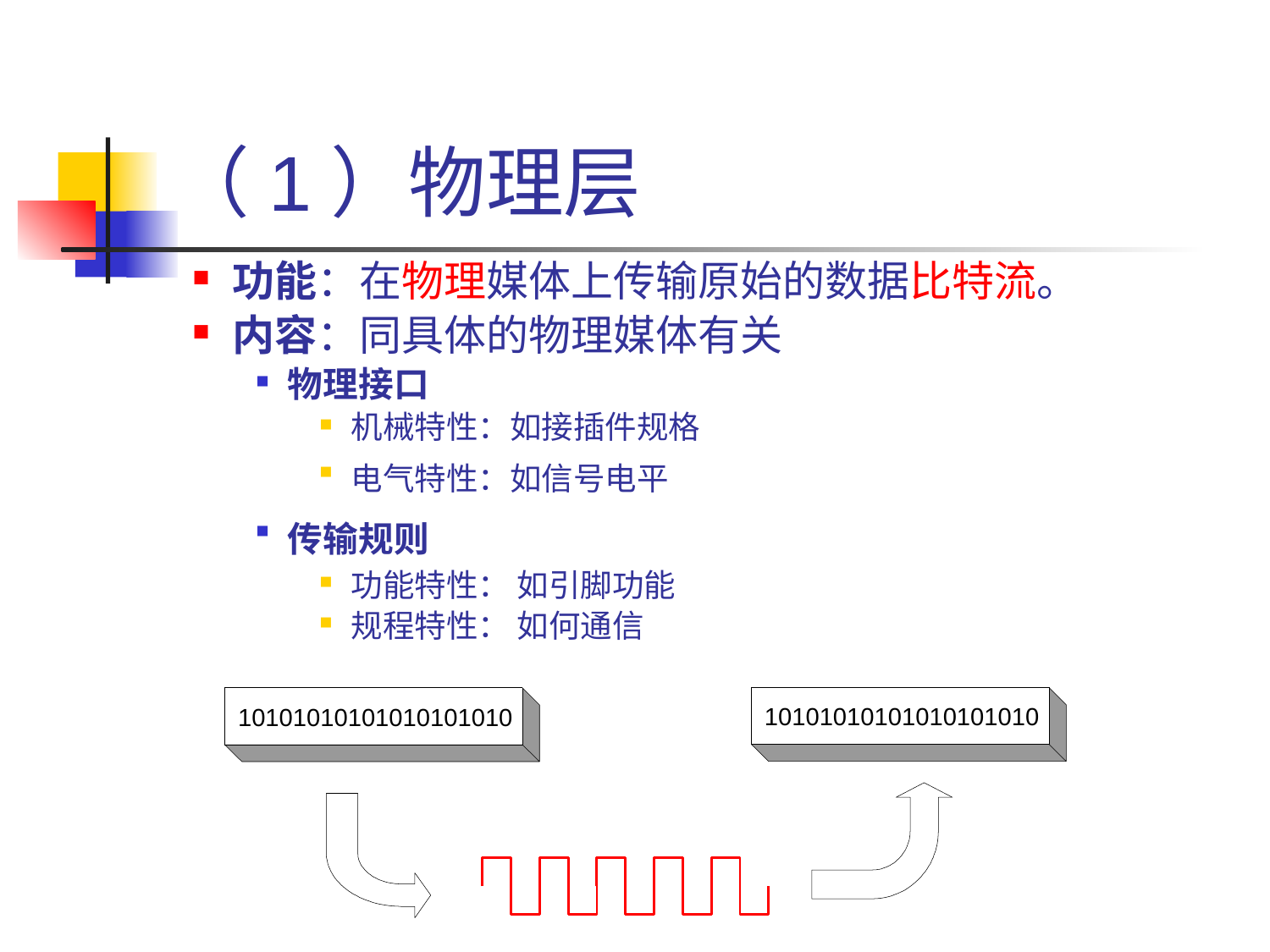

# （1）物理层
功能：在物理媒体上传输原始的数据比特流。
内容：同具体的物理媒体有关
物理接口
机械特性：如接插件规格
电气特性：如信号电平
传输规则
功能特性： 如引脚功能
规程特性： 如何通信

10101010101010101010
10101010101010101010